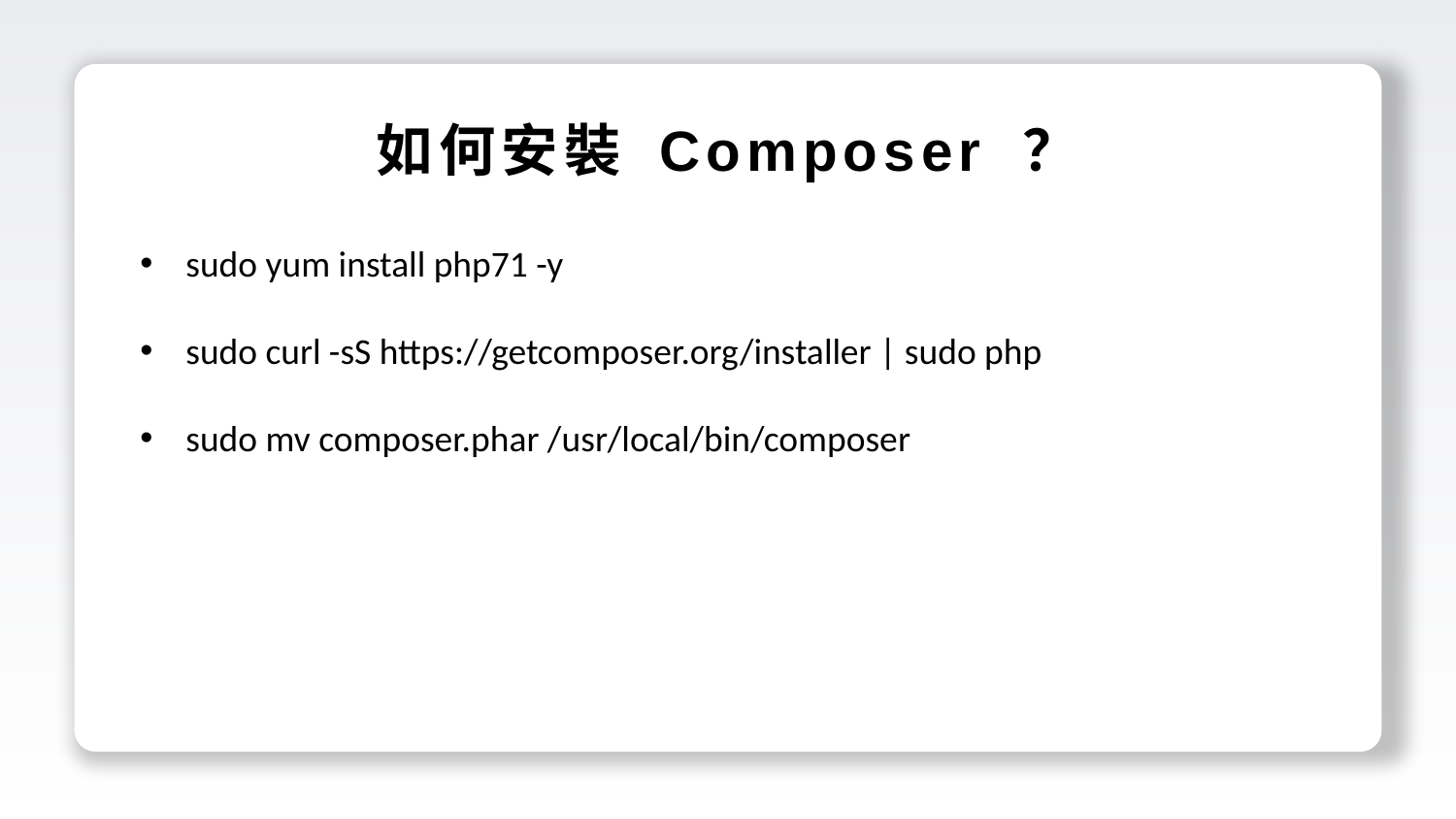

如何安裝 Composer ？
sudo yum install php71 -y

sudo curl -sS https://getcomposer.org/installer | sudo php

sudo mv composer.phar /usr/local/bin/composer